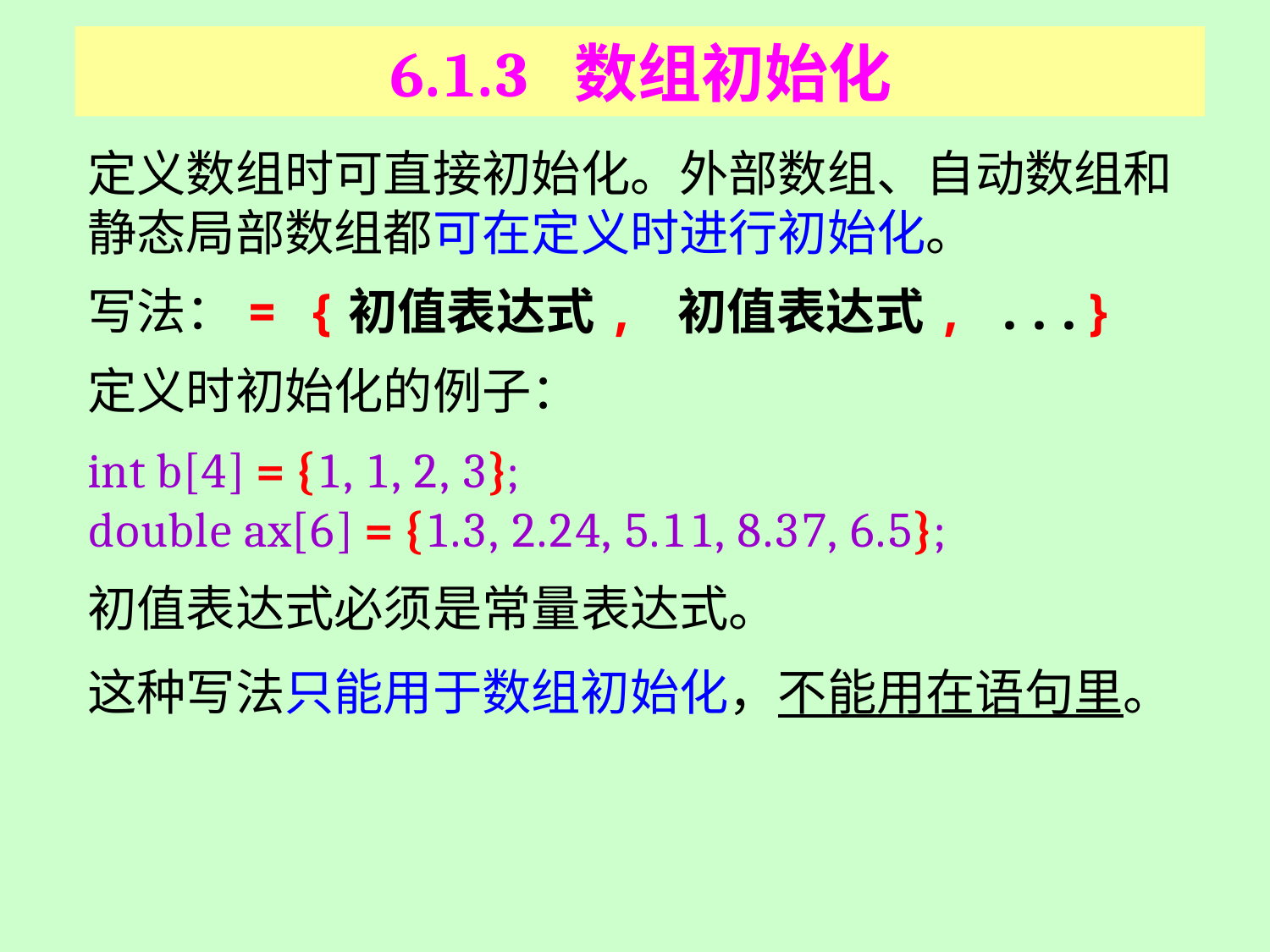

# 6.1.3  数组初始化
定义数组时可直接初始化。外部数组、自动数组和静态局部数组都可在定义时进行初始化。
写法：= {初值表达式, 初值表达式, ...}
定义时初始化的例子：
int b[4] = {1, 1, 2, 3};
double ax[6] = {1.3, 2.24, 5.11, 8.37, 6.5};
初值表达式必须是常量表达式。
这种写法只能用于数组初始化，不能用在语句里。

17